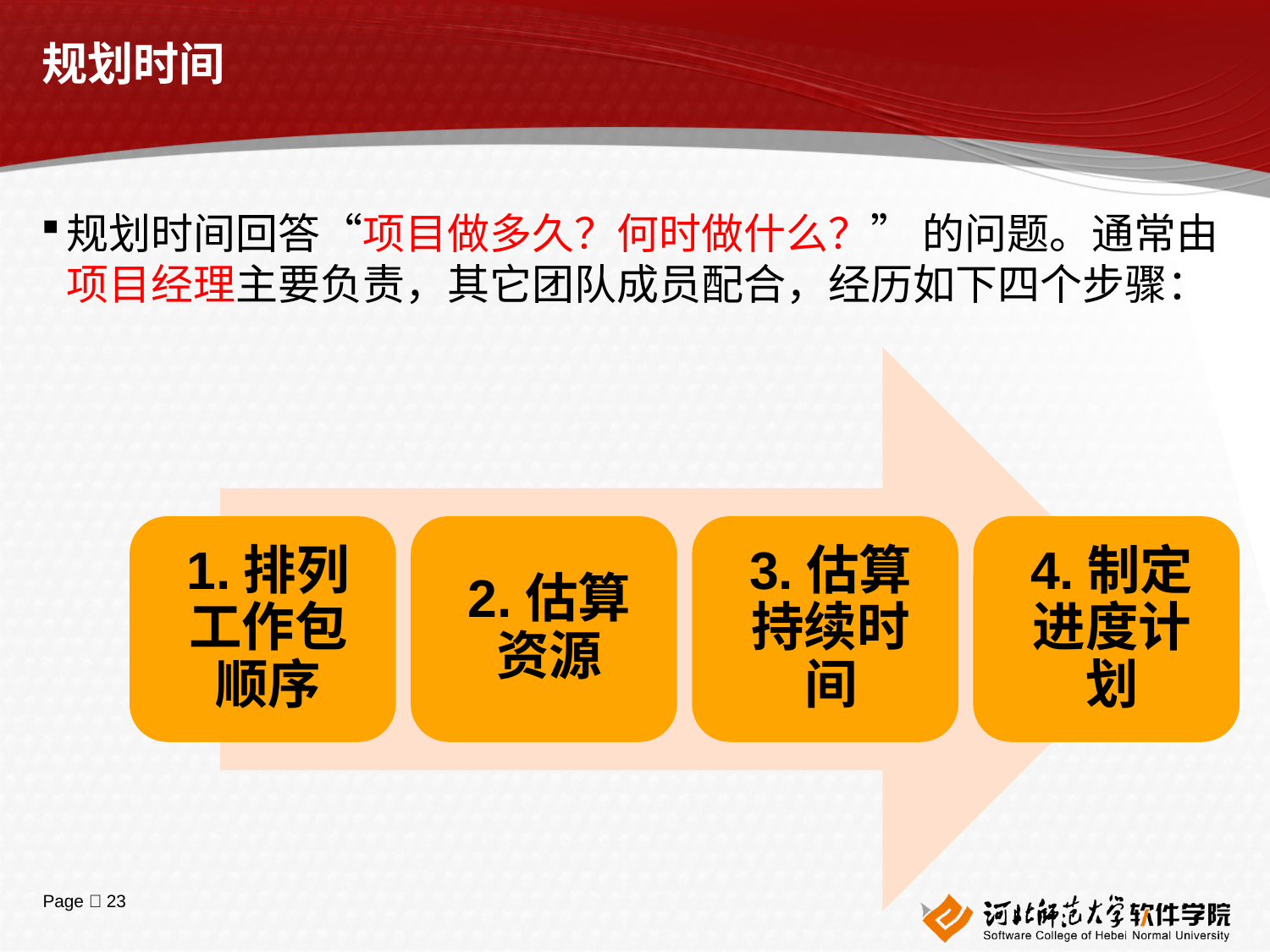

# 规划时间
规划时间回答“项目做多久？何时做什么？” 的问题。通常由项目经理主要负责，其它团队成员配合，经历如下四个步骤：

1.排列工作包顺序
2.估算资源
3.估算持续时间
4.制定进度计划